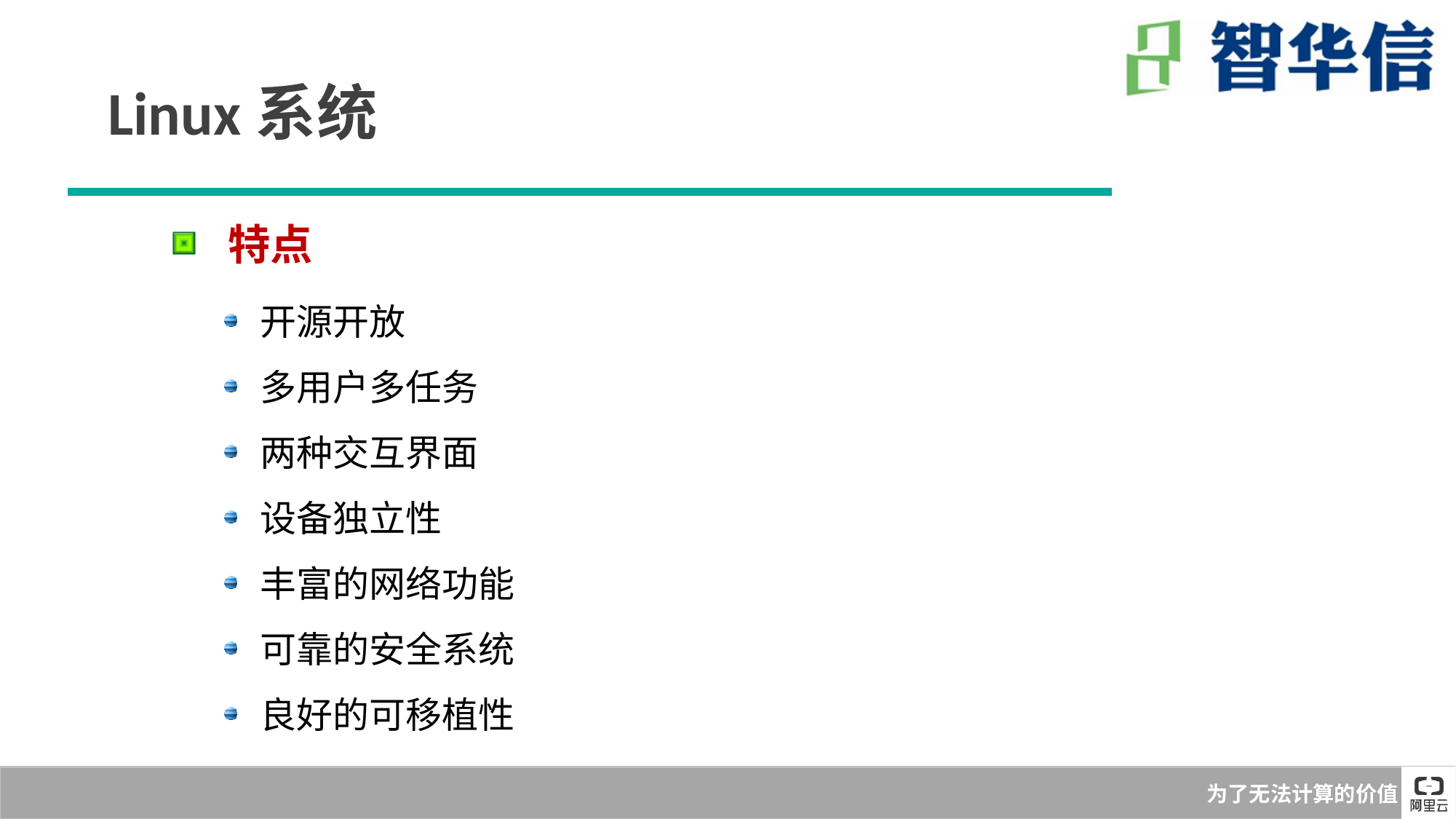

Linux系统
  特点
 开源开放
 多用户多任务
 两种交互界面
 设备独立性
 丰富的网络功能
 可靠的安全系统
 良好的可移植性